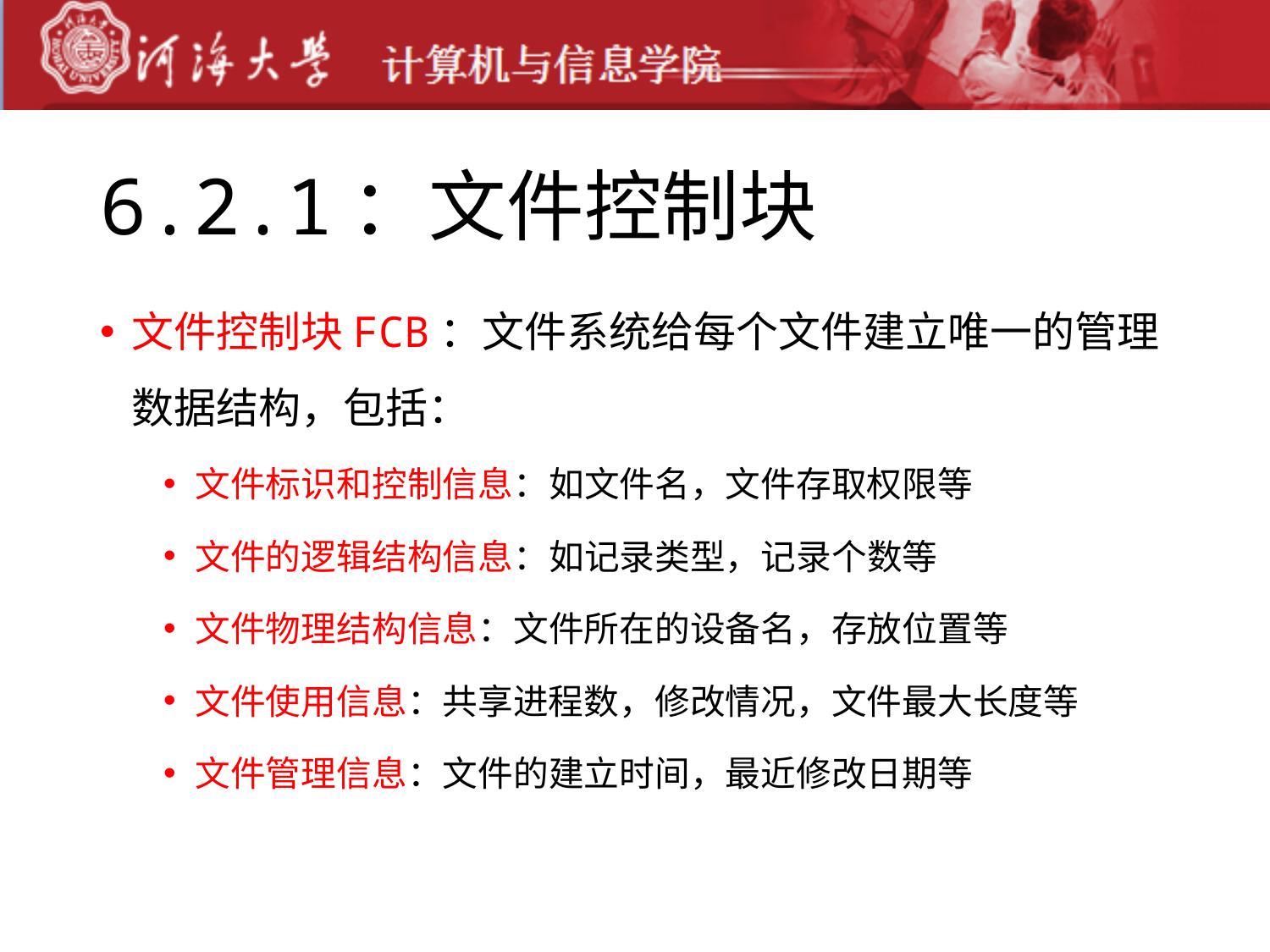

# 6.2.1：文件控制块
文件控制块FCB：文件系统给每个文件建立唯一的管理数据结构，包括：
文件标识和控制信息：如文件名，文件存取权限等
文件的逻辑结构信息：如记录类型，记录个数等
文件物理结构信息：文件所在的设备名，存放位置等
文件使用信息：共享进程数，修改情况，文件最大长度等
文件管理信息：文件的建立时间，最近修改日期等